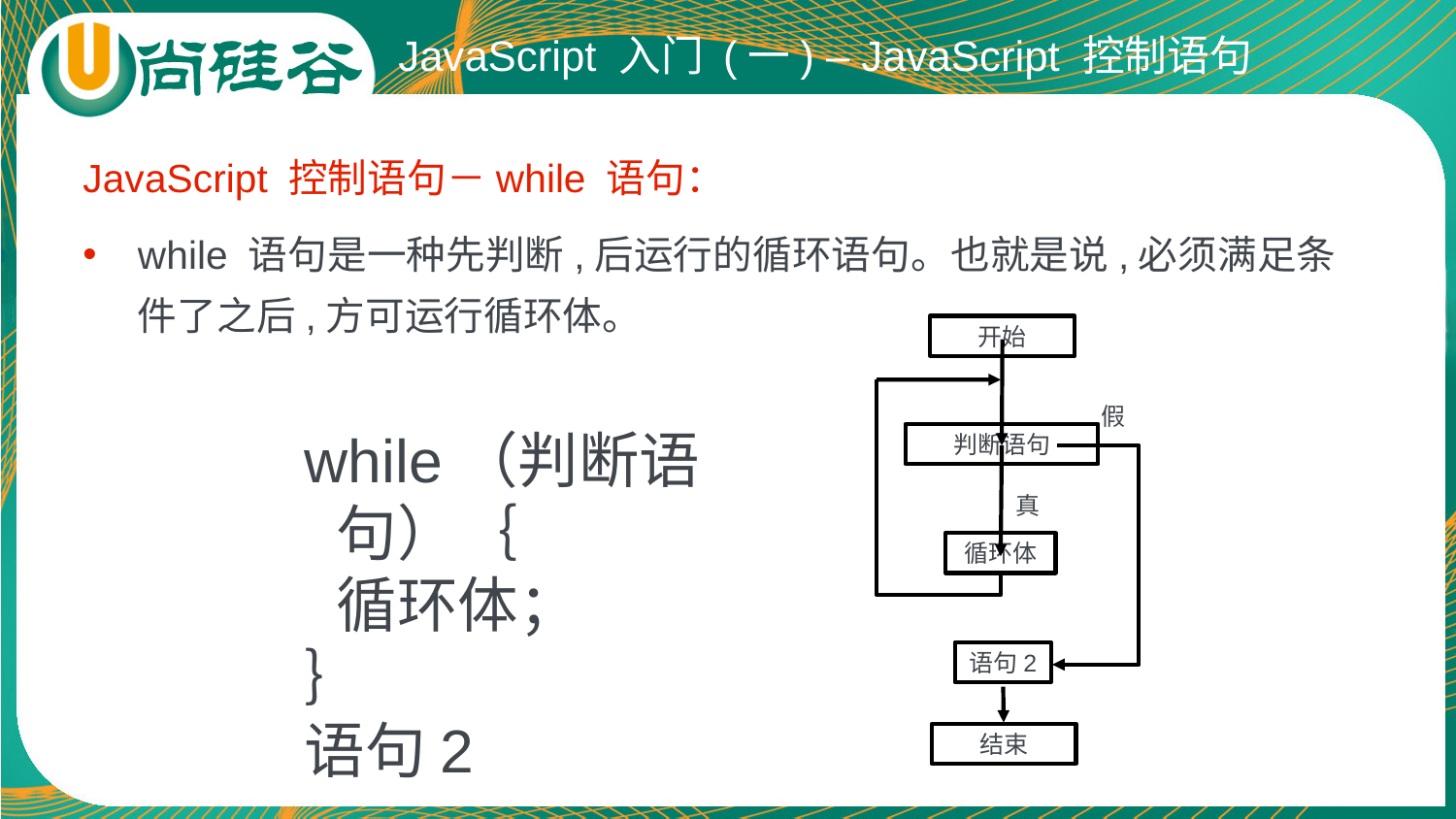

# JavaScript 入门 (一) – JavaScript 控制语句
JavaScript 控制语句－while 语句：
while 语句是一种先判断,后运行的循环语句。也就是说,必须满足条件了之后,方可运行循环体。

开始

假
判断语句

真
循环体

语句2

结束
while（判断语句）｛
	循环体；
｝
语句2